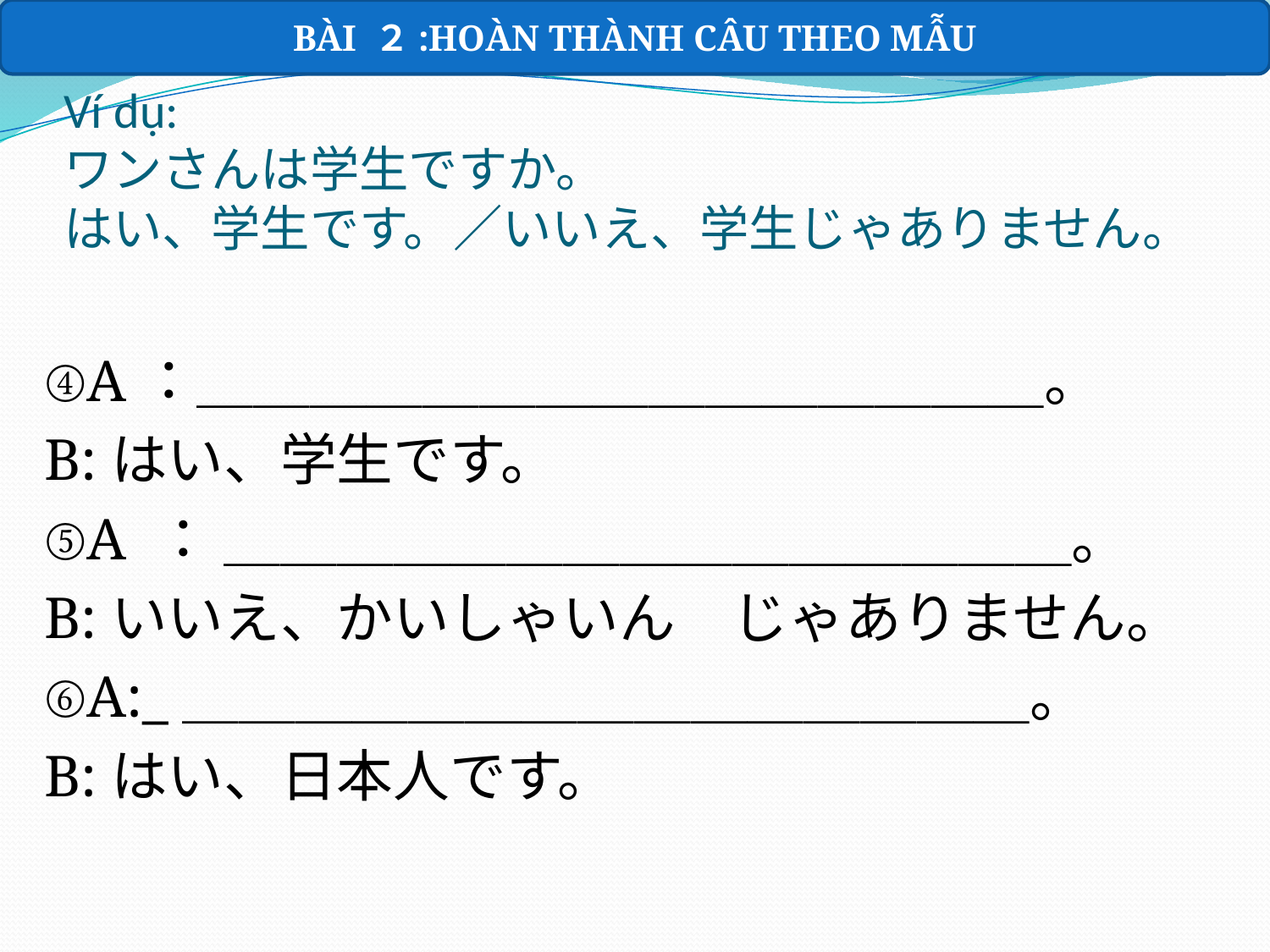

BÀI ２:HOÀN THÀNH CÂU THEO MẪU
# Ví dụ: ワンさんは学生ですか。 はい、学生です。／いいえ、学生じゃありません。
④A：＿＿＿＿＿＿＿＿＿＿＿＿＿＿＿。
B:はい、学生です。
⑤A ： ＿＿＿＿＿＿＿＿＿＿＿＿＿＿＿。
B:いいえ、かいしゃいん　じゃありません。
⑥A:_＿＿＿＿＿＿＿＿＿＿＿＿＿＿＿。
B:はい、日本人です。